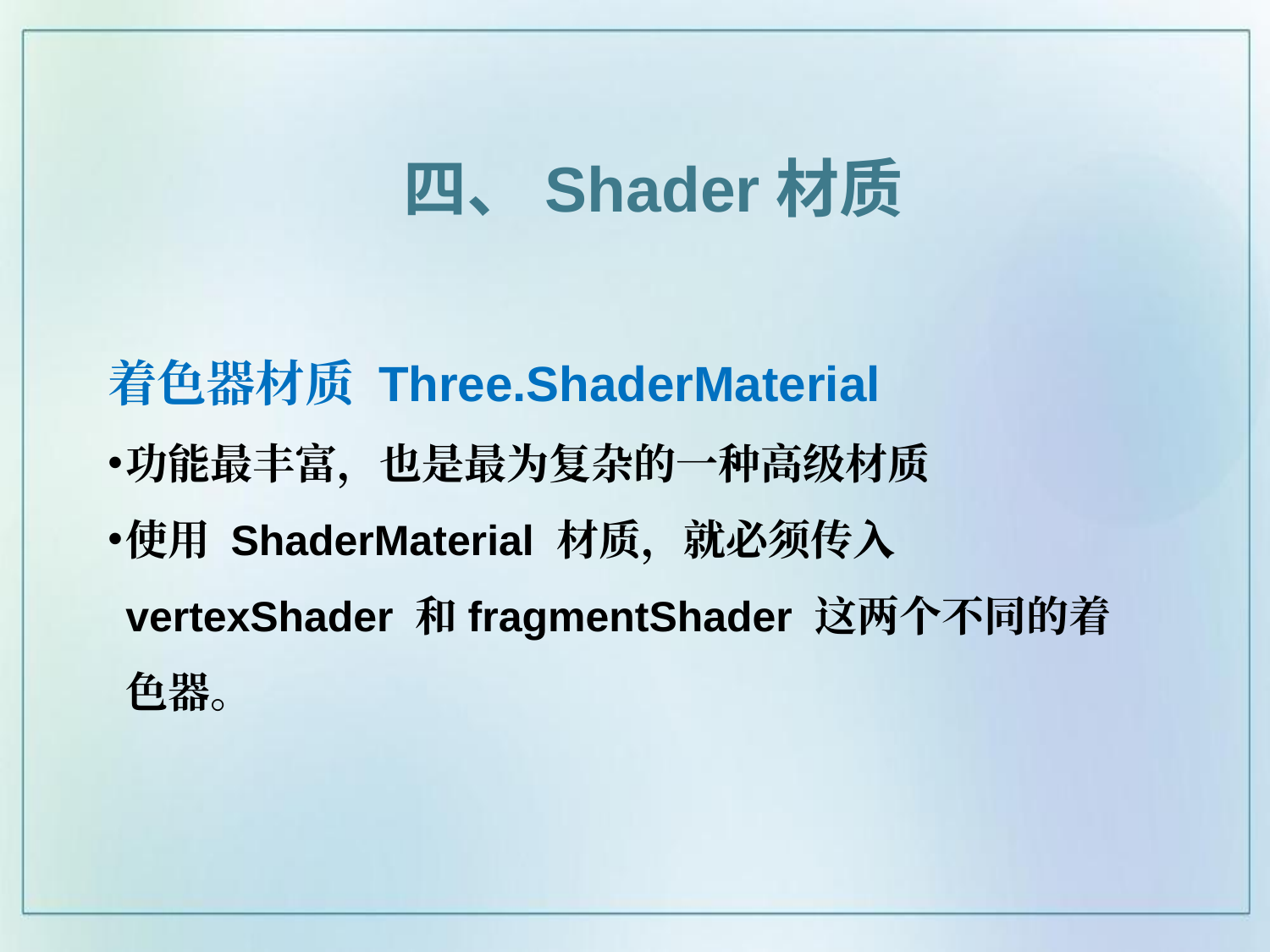

四、Shader材质
着色器材质 Three.ShaderMaterial
功能最丰富，也是最为复杂的一种高级材质
使用 ShaderMaterial 材质，就必须传入 vertexShader 和fragmentShader 这两个不同的着色器。